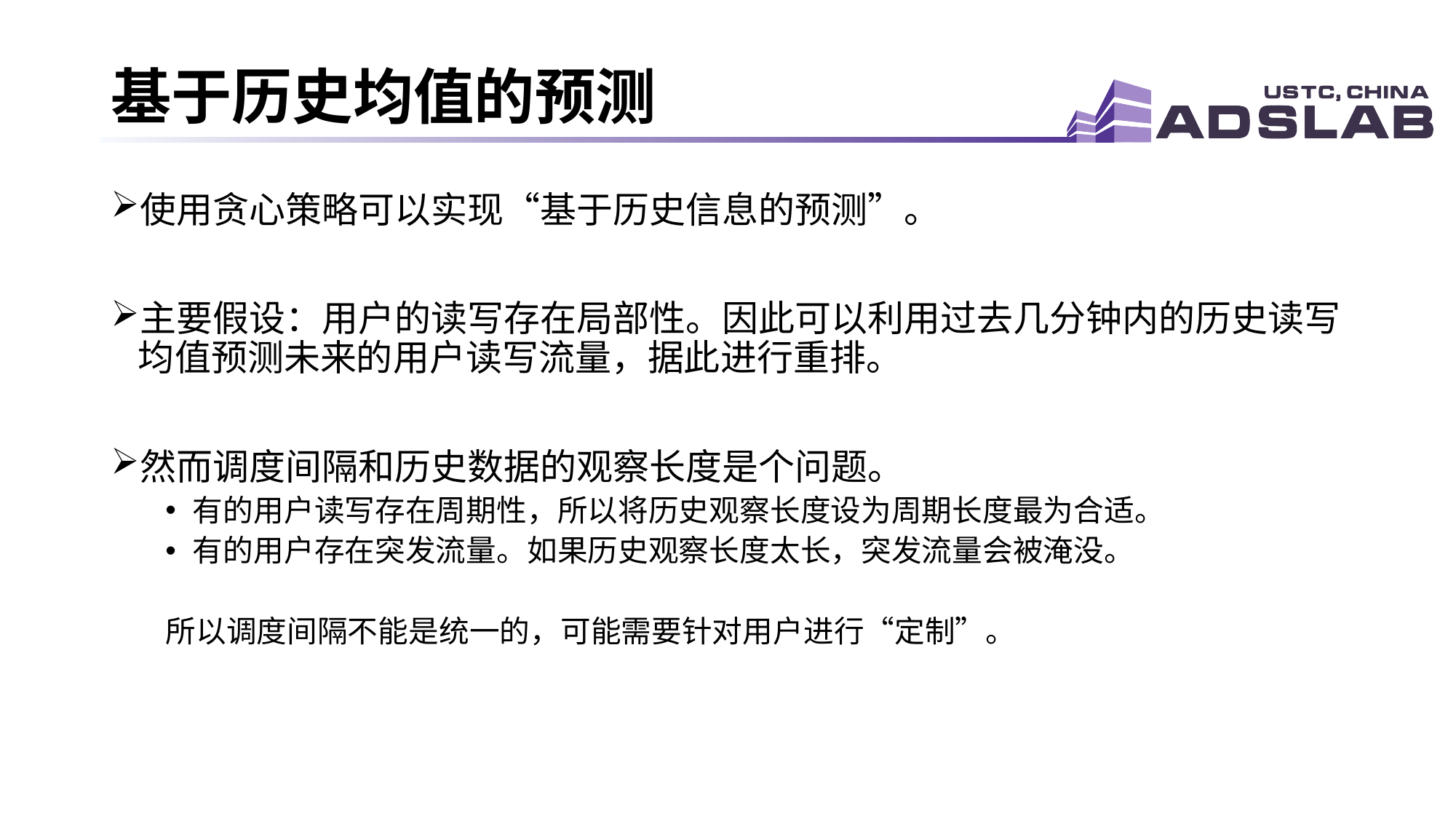

# 基于历史均值的预测
使用贪心策略可以实现“基于历史信息的预测”。

主要假设：用户的读写存在局部性。因此可以利用过去几分钟内的历史读写均值预测未来的用户读写流量，据此进行重排。

然而调度间隔和历史数据的观察长度是个问题。
有的用户读写存在周期性，所以将历史观察长度设为周期长度最为合适。
有的用户存在突发流量。如果历史观察长度太长，突发流量会被淹没。

所以调度间隔不能是统一的，可能需要针对用户进行“定制”。

48